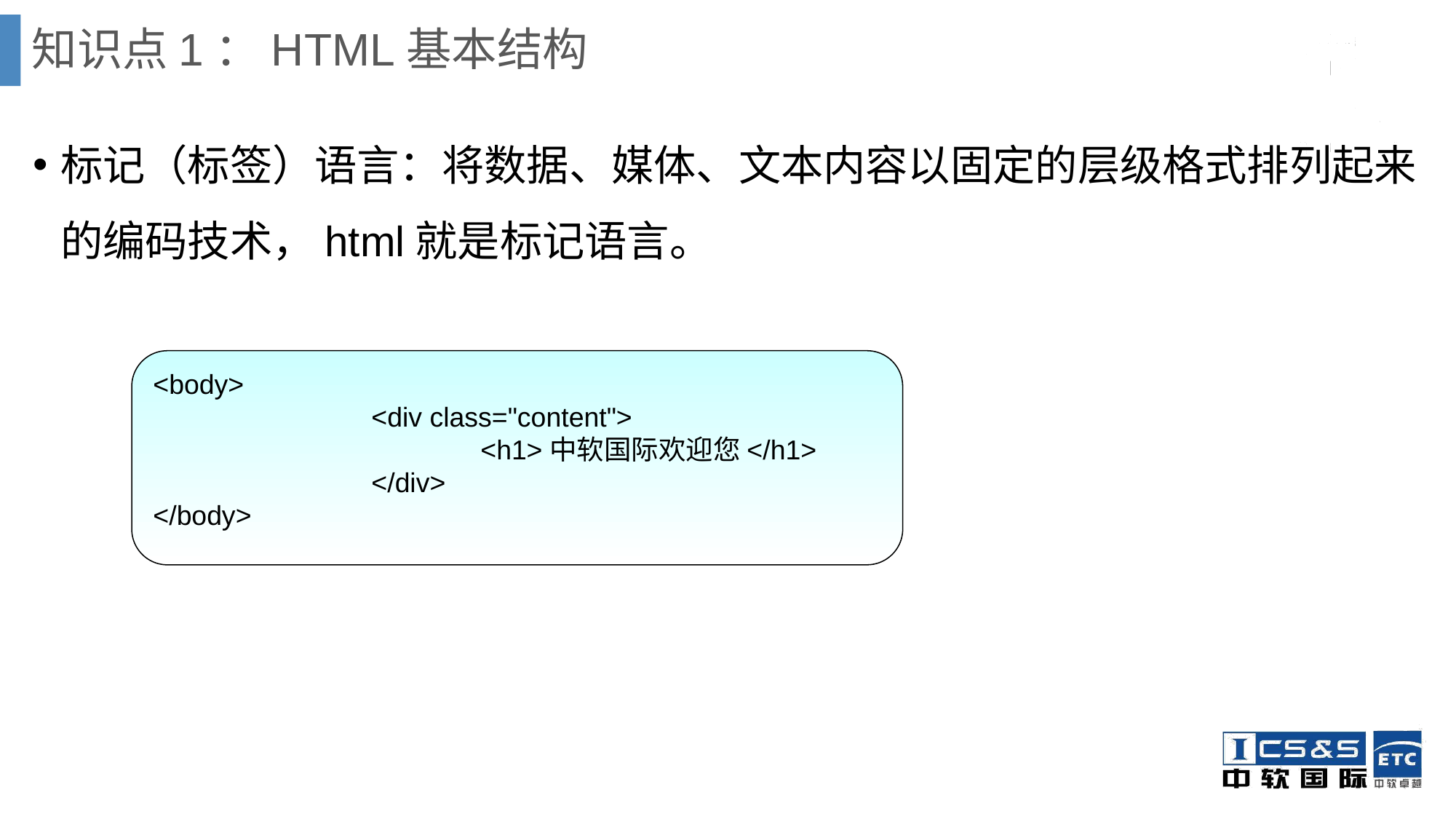

# 知识点1：HTML基本结构
标记（标签）语言：将数据、媒体、文本内容以固定的层级格式排列起来的编码技术，html就是标记语言。
<body>
		<div class="content">
			<h1>中软国际欢迎您</h1>
		</div>
</body>